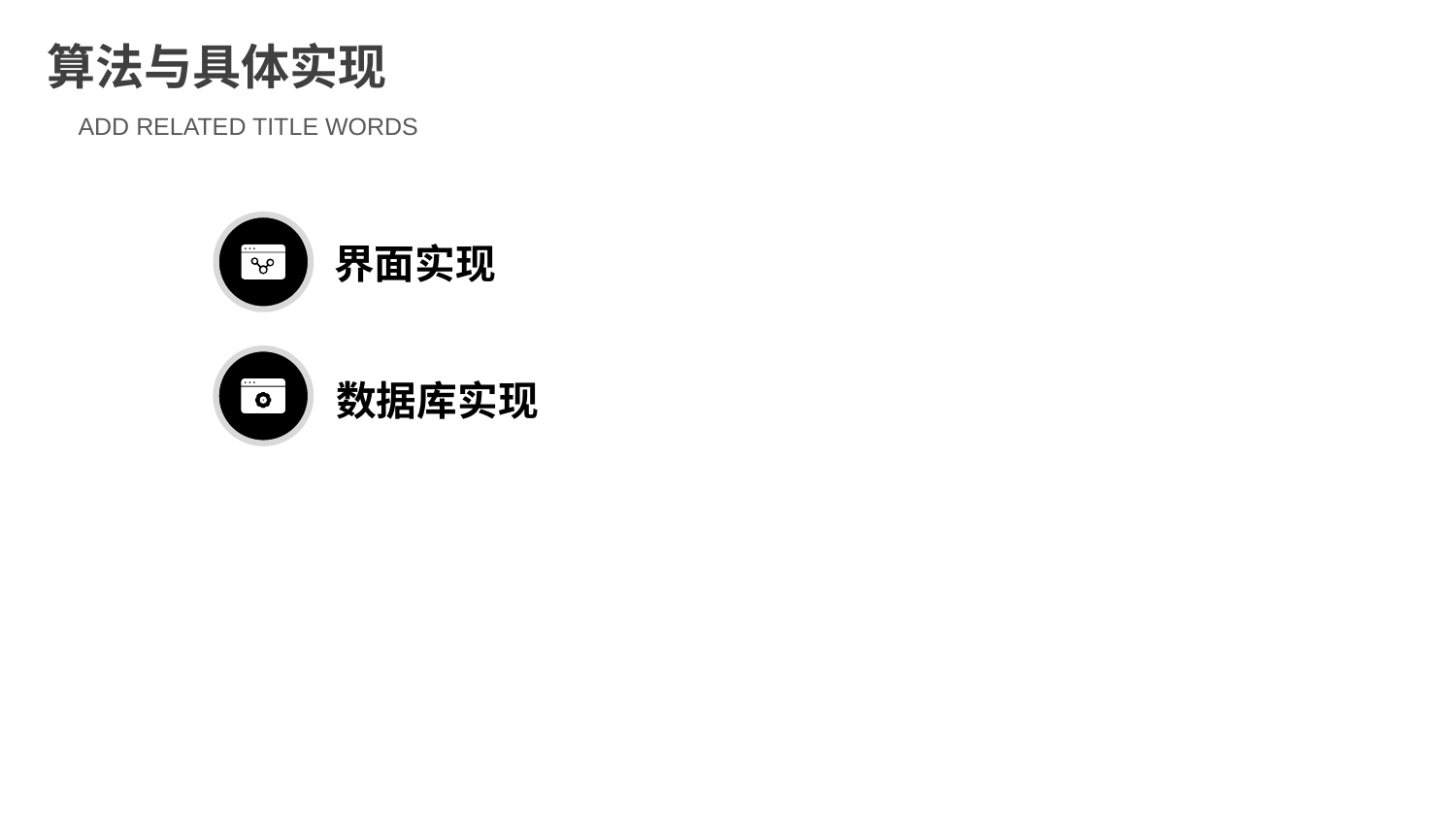

算法与具体实现
ADD RELATED TITLE WORDS

界面实现

数据库实现